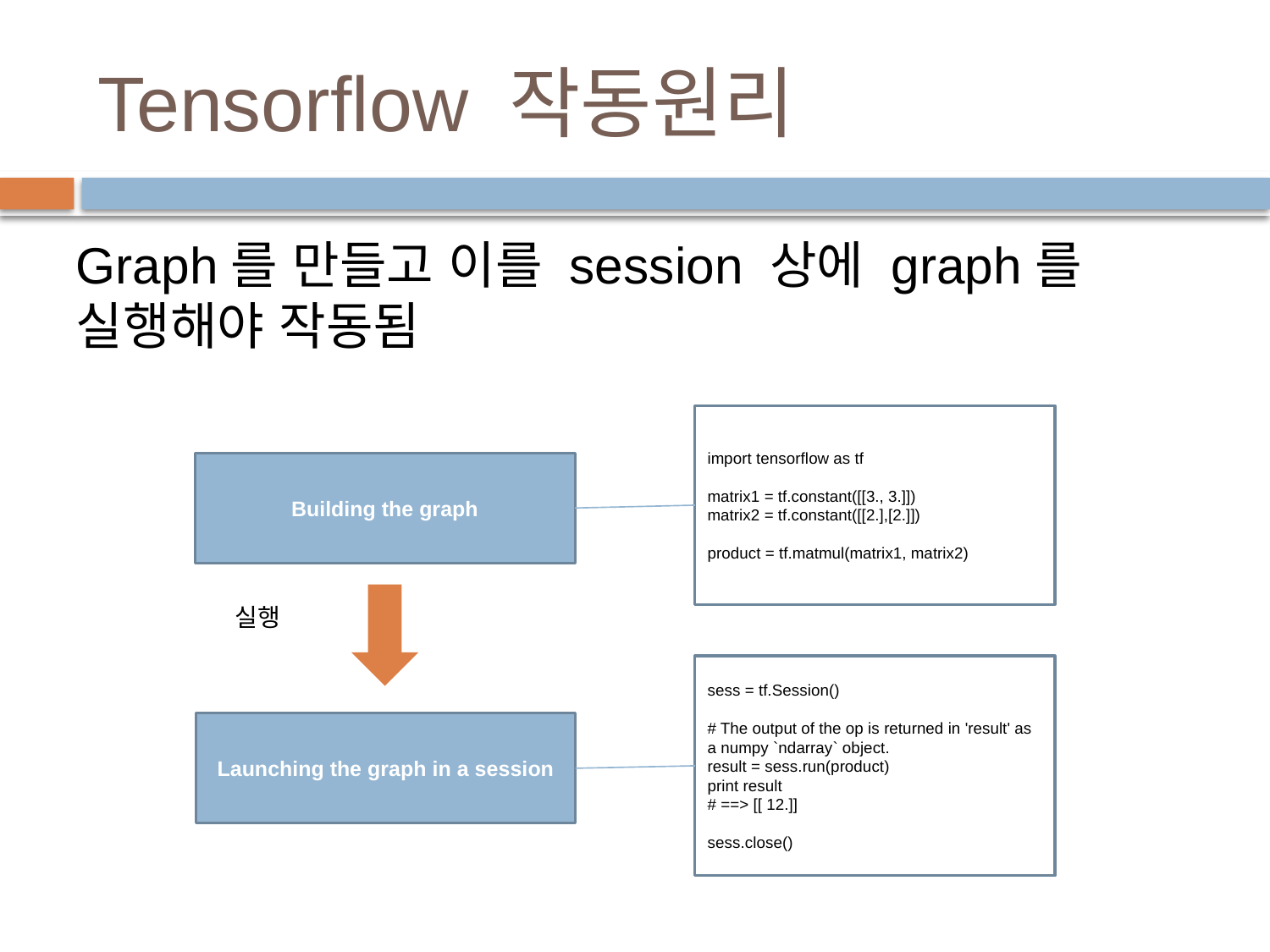

# Tensorflow 작동원리
Graph를 만들고 이를 session 상에 graph를 실행해야 작동됨
import tensorflow as tf

matrix1 = tf.constant([[3., 3.]])
matrix2 = tf.constant([[2.],[2.]])

product = tf.matmul(matrix1, matrix2)
Building the graph

실행
sess = tf.Session()

# The output of the op is returned in 'result' as a numpy `ndarray` object.
result = sess.run(product)
print result
# ==> [[ 12.]]

sess.close()
Launching the graph in a session